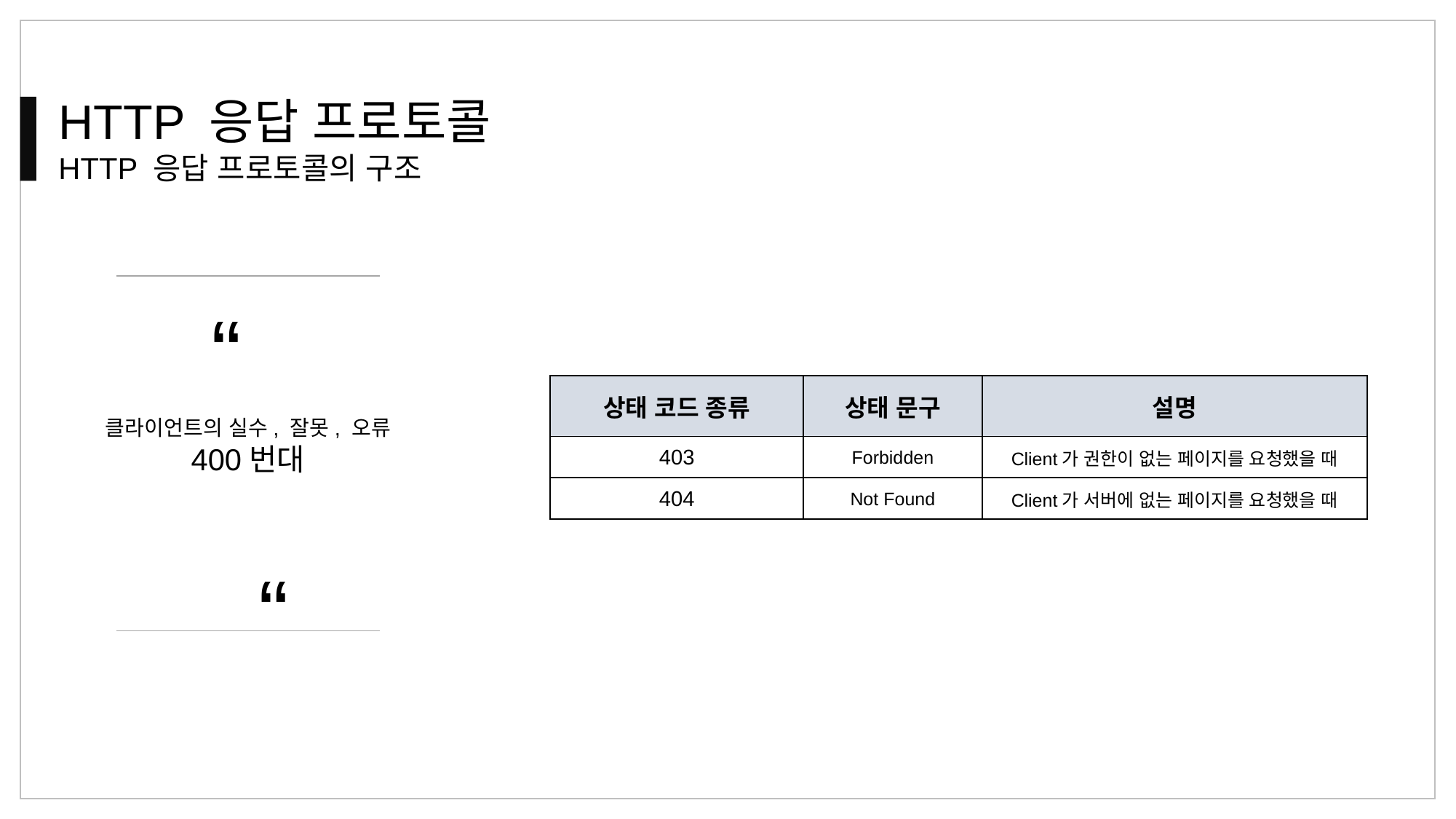

HTTP 응답 프로토콜
HTTP 응답 프로토콜의 구조

“
“
| 상태 코드 종류 | 상태 문구 | 설명 |
| --- | --- | --- |
| 403 | Forbidden | Client가 권한이 없는 페이지를 요청했을 때 |
| 404 | Not Found | Client가 서버에 없는 페이지를 요청했을 때 |

클라이언트의 실수, 잘못, 오류
400번대